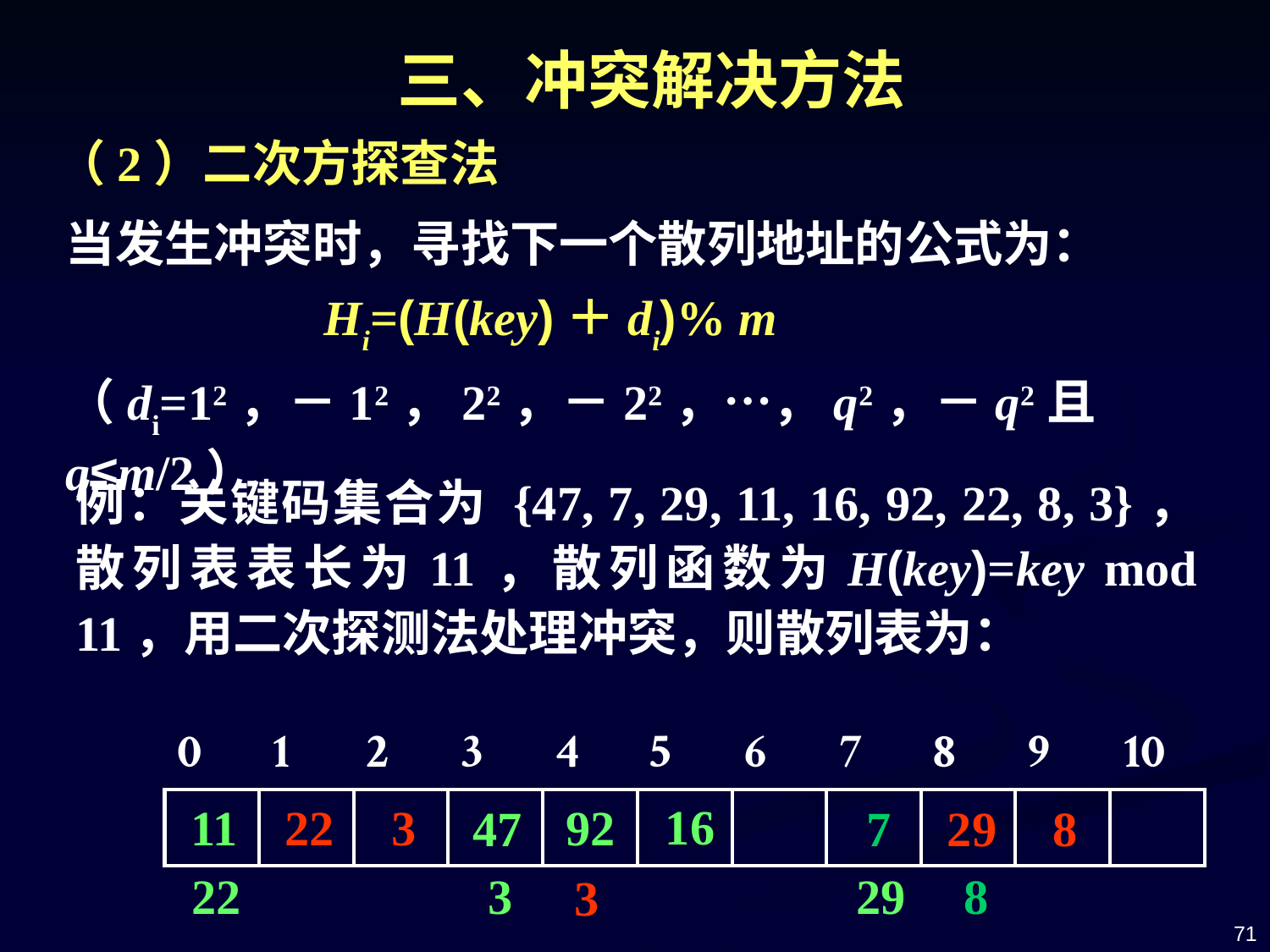

三、冲突解决方法
（2）二次方探查法
当发生冲突时，寻找下一个散列地址的公式为：
                     Hi=(H(key)＋di)% m
（di=12，－12，22，－22，…，q2，－q2且q≤m/2）
例：关键码集合为 {47, 7, 29, 11, 16, 92, 22, 8, 3}，散列表表长为11，散列函数为H(key)=key mod 11，用二次探测法处理冲突，则散列表为：
| 0 | 1 | 2 | 3 | 4 | 5 | 6 | 7 | 8 | 9 | 10 |
| --- | --- | --- | --- | --- | --- | --- | --- | --- | --- | --- |
|  |  |  |  |  |  |  |  |  |  |  |

16
11
22
3
92
7
29
8
47
22
3
29
8
3
71